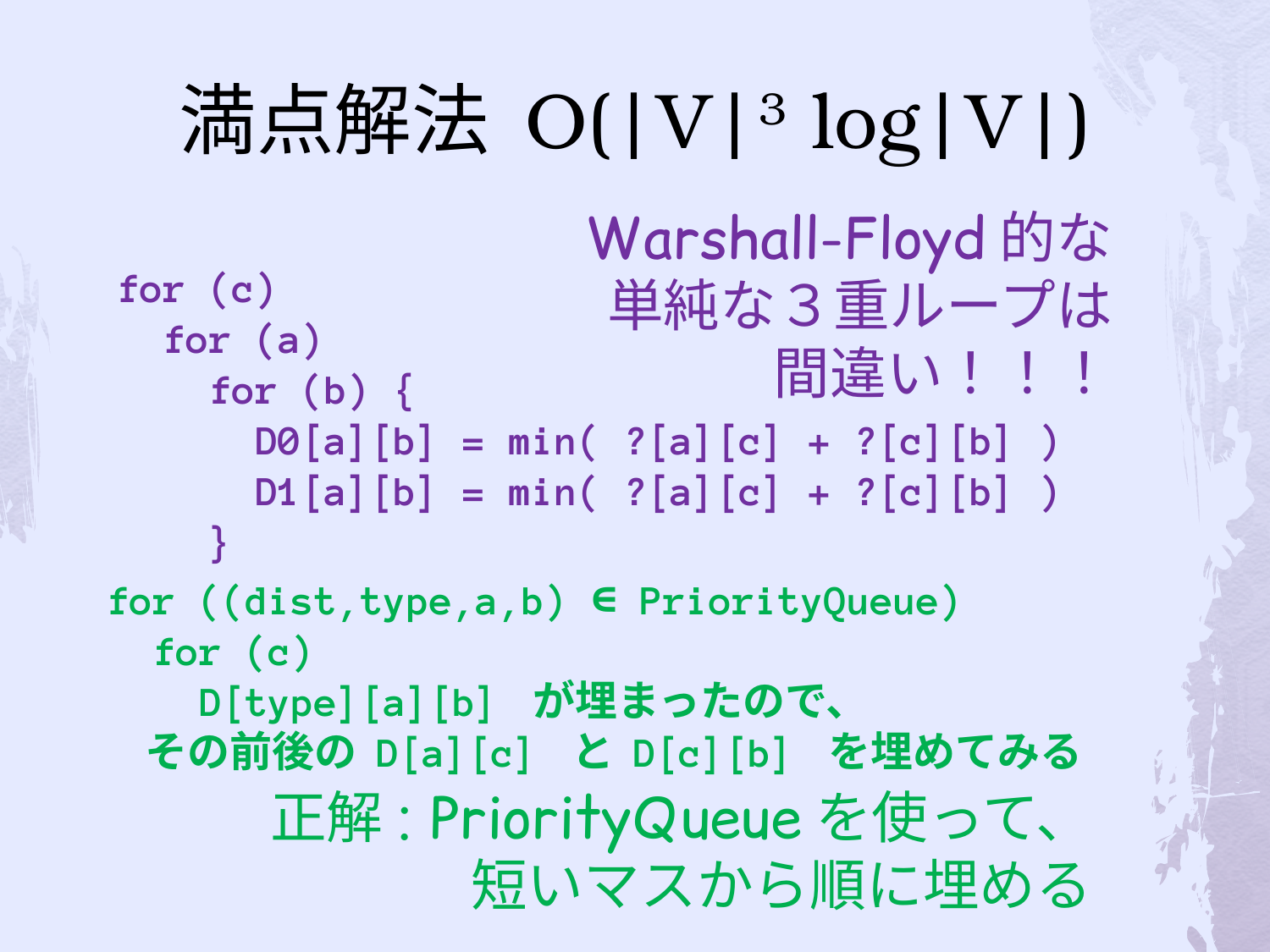

# 満点解法 O(|V|3 log|V|)
Warshall-Floyd的な
単純な３重ループは
間違い！！！
for (c)
  for (a)
    for (b) {
      D0[a][b] = min( ?[a][c] + ?[c][b] )
      D1[a][b] = min( ?[a][c] + ?[c][b] )
    }

for ((dist,type,a,b) ∈ PriorityQueue)
  for (c)
    D[type][a][b] が埋まったので、
    その前後の D[a][c] と D[c][b] を埋めてみる
正解: PriorityQueueを使って、
短いマスから順に埋める